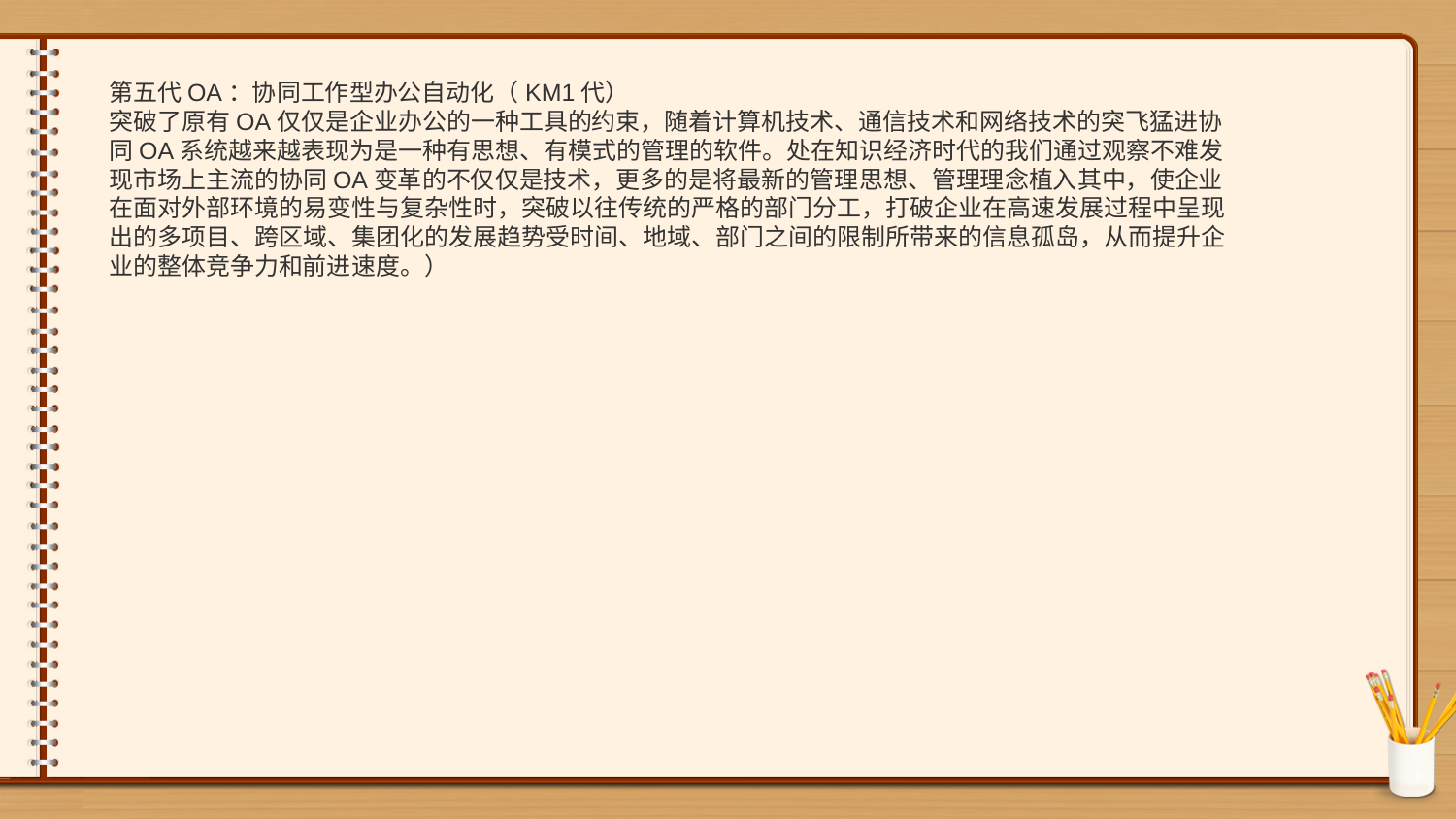

第五代OA：协同工作型办公自动化（KM1代）
突破了原有OA仅仅是企业办公的一种工具的约束，随着计算机技术、通信技术和网络技术的突飞猛进协同OA系统越来越表现为是一种有思想、有模式的管理的软件。处在知识经济时代的我们通过观察不难发现市场上主流的协同OA变革的不仅仅是技术，更多的是将最新的管理思想、管理理念植入其中，使企业在面对外部环境的易变性与复杂性时，突破以往传统的严格的部门分工，打破企业在高速发展过程中呈现出的多项目、跨区域、集团化的发展趋势受时间、地域、部门之间的限制所带来的信息孤岛，从而提升企业的整体竞争力和前进速度。）